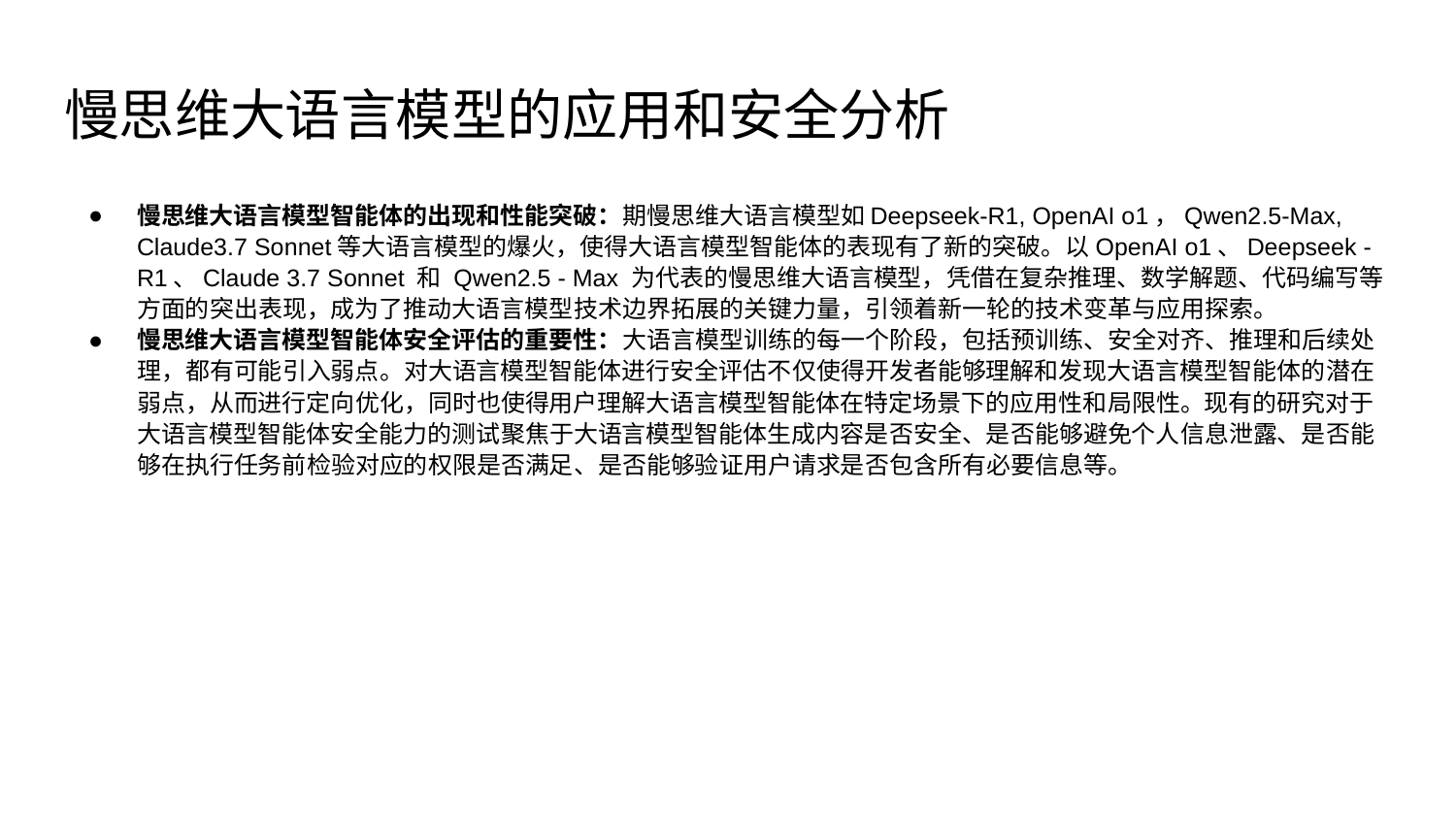

# 慢思维大语言模型的应用和安全分析
慢思维大语言模型智能体的出现和性能突破：期慢思维大语言模型如Deepseek-R1, OpenAI o1，Qwen2.5-Max, Claude3.7 Sonnet等大语言模型的爆火，使得大语言模型智能体的表现有了新的突破。以OpenAI o1、Deepseek - R1、Claude 3.7 Sonnet 和 Qwen2.5 - Max 为代表的慢思维大语言模型，凭借在复杂推理、数学解题、代码编写等方面的突出表现，成为了推动大语言模型技术边界拓展的关键力量，引领着新一轮的技术变革与应用探索。
慢思维大语言模型智能体安全评估的重要性：大语言模型训练的每一个阶段，包括预训练、安全对齐、推理和后续处理，都有可能引入弱点。对大语言模型智能体进行安全评估不仅使得开发者能够理解和发现大语言模型智能体的潜在弱点，从而进行定向优化，同时也使得用户理解大语言模型智能体在特定场景下的应用性和局限性。现有的研究对于大语言模型智能体安全能力的测试聚焦于大语言模型智能体生成内容是否安全、是否能够避免个人信息泄露、是否能够在执行任务前检验对应的权限是否满足、是否能够验证用户请求是否包含所有必要信息等。